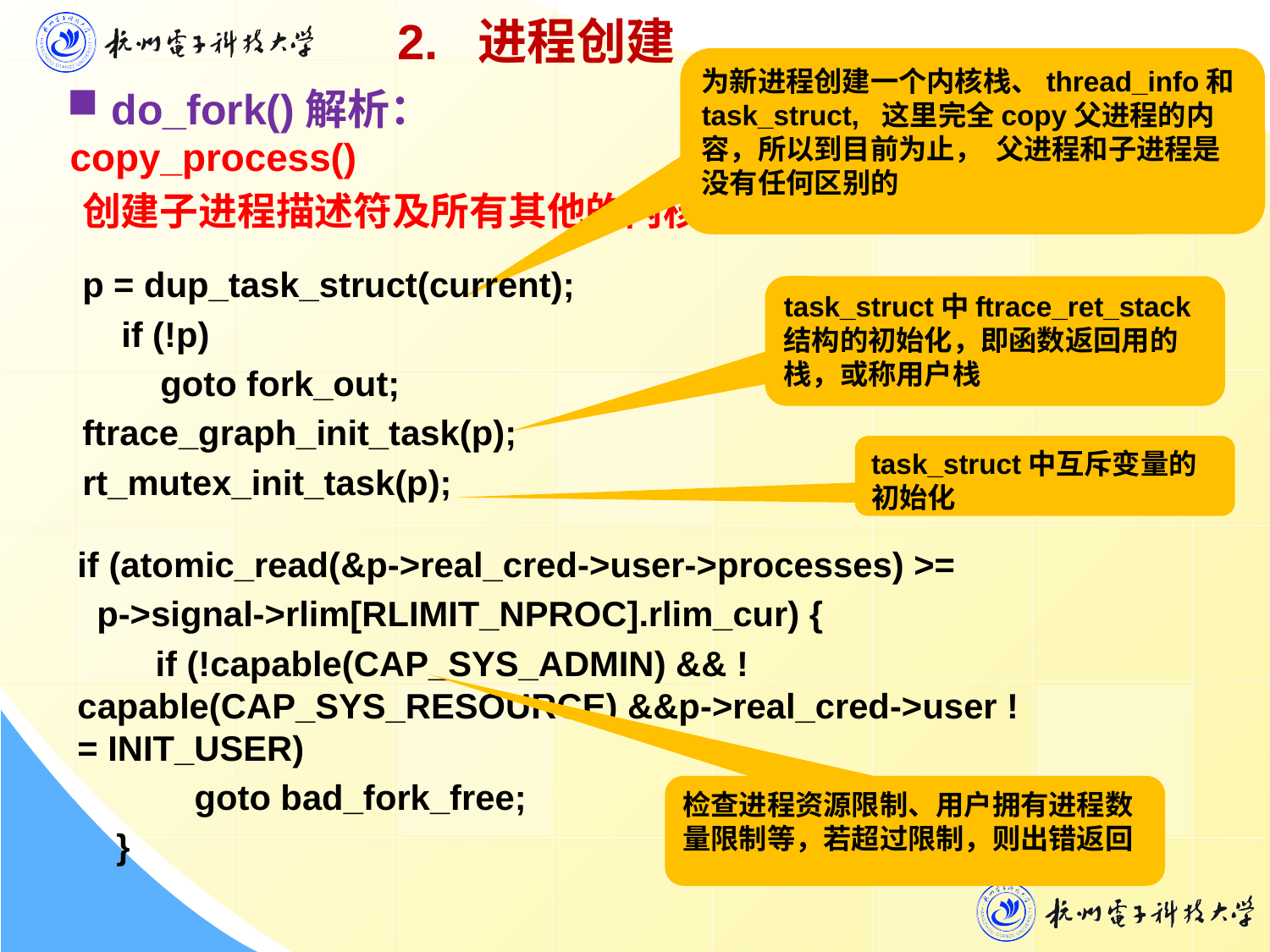

2.  进程创建
为新进程创建一个内核栈、thread_info和task_struct,  这里完全copy父进程的内容，所以到目前为止，  父进程和子进程是没有任何区别的
 do_fork()解析：
   copy_process()
    创建子进程描述符及所有其他的内核数据结构

p = dup_task_struct(current);
    if (!p)
        goto fork_out;
ftrace_graph_init_task(p);
rt_mutex_init_task(p);

task_struct中ftrace_ret_stack结构的初始化，即函数返回用的栈，或称用户栈
task_struct中互斥变量的初始化
if (atomic_read(&p->real_cred->user->processes) >=
  p->signal->rlim[RLIMIT_NPROC].rlim_cur) {
        if (!capable(CAP_SYS_ADMIN) && !capable(CAP_SYS_RESOURCE) &&p->real_cred->user != INIT_USER)
            goto bad_fork_free;
    }
检查进程资源限制、用户拥有进程数量限制等，若超过限制，则出错返回